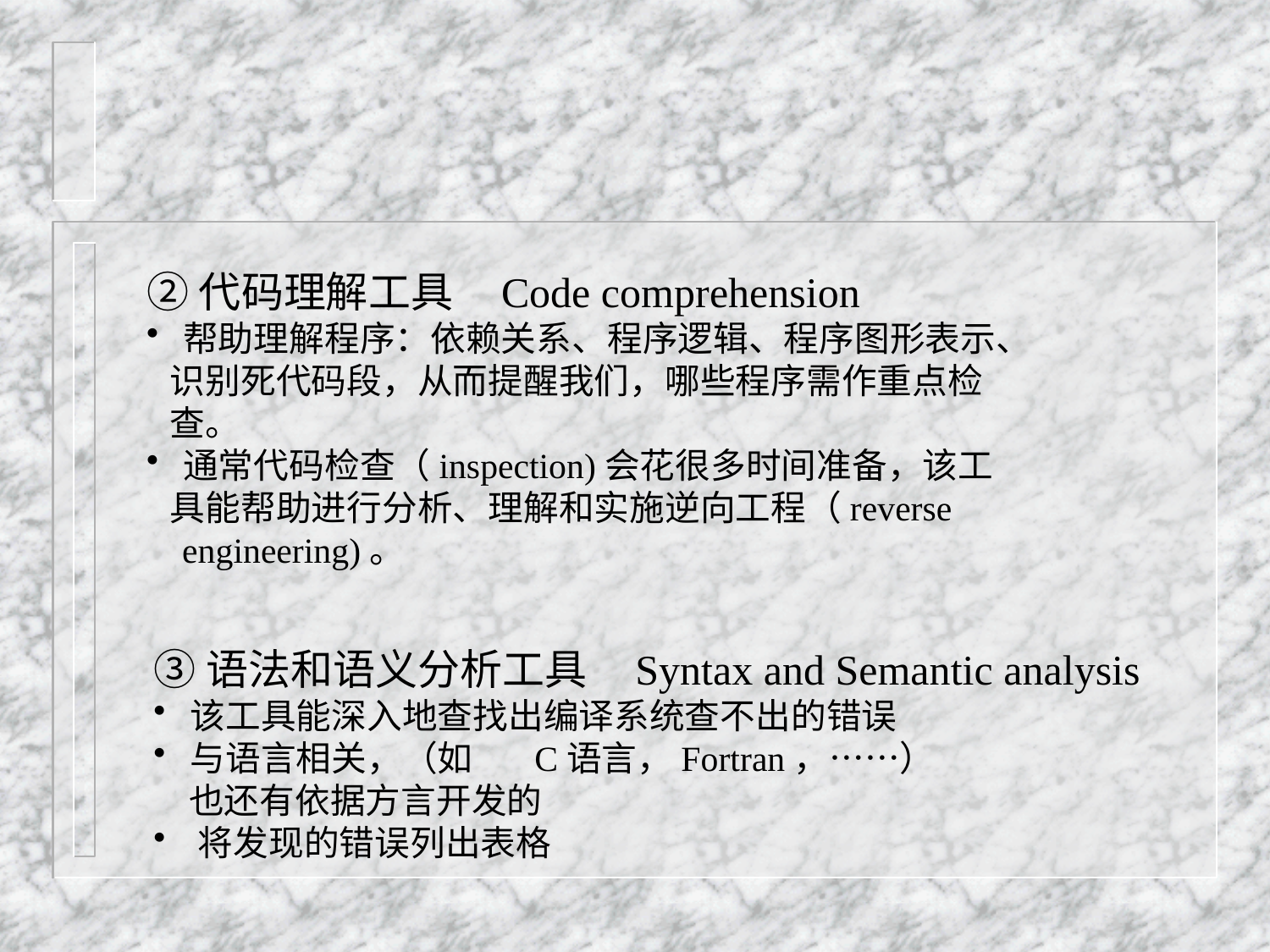

②代码理解工具    Code comprehension
  帮助理解程序：依赖关系、程序逻辑、程序图形表示、
   识别死代码段，从而提醒我们，哪些程序需作重点检
   查。
  通常代码检查（inspection)会花很多时间准备，该工
   具能帮助进行分析、理解和实施逆向工程（reverse
    engineering)。
③语法和语义分析工具    Syntax and Semantic analysis
  该工具能深入地查找出编译系统查不出的错误
  与语言相关，（如	C语言，Fortran，……）
　也还有依据方言开发的
   将发现的错误列出表格